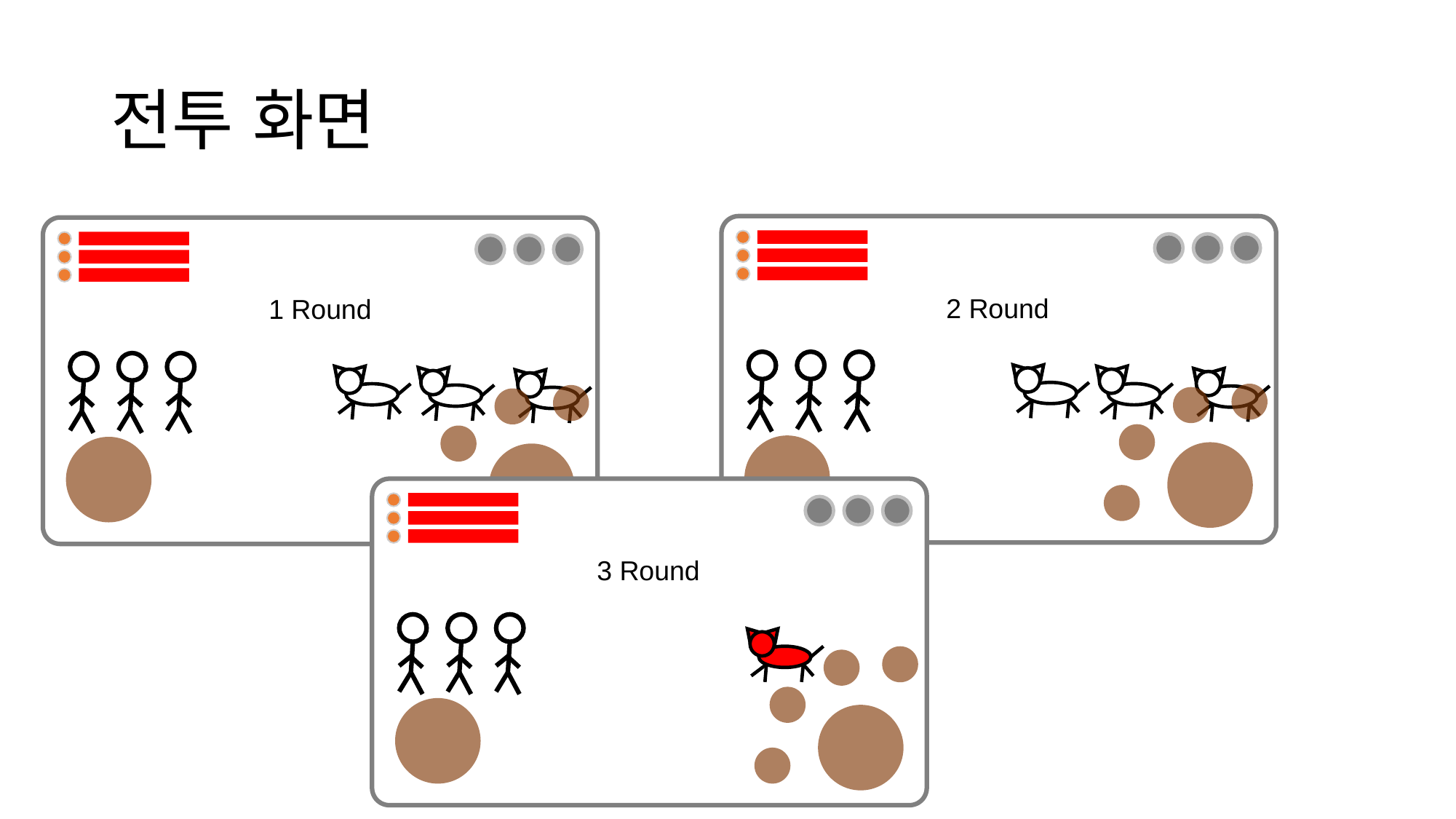

# 전투 화면

2 Round

1 Round

3 Round